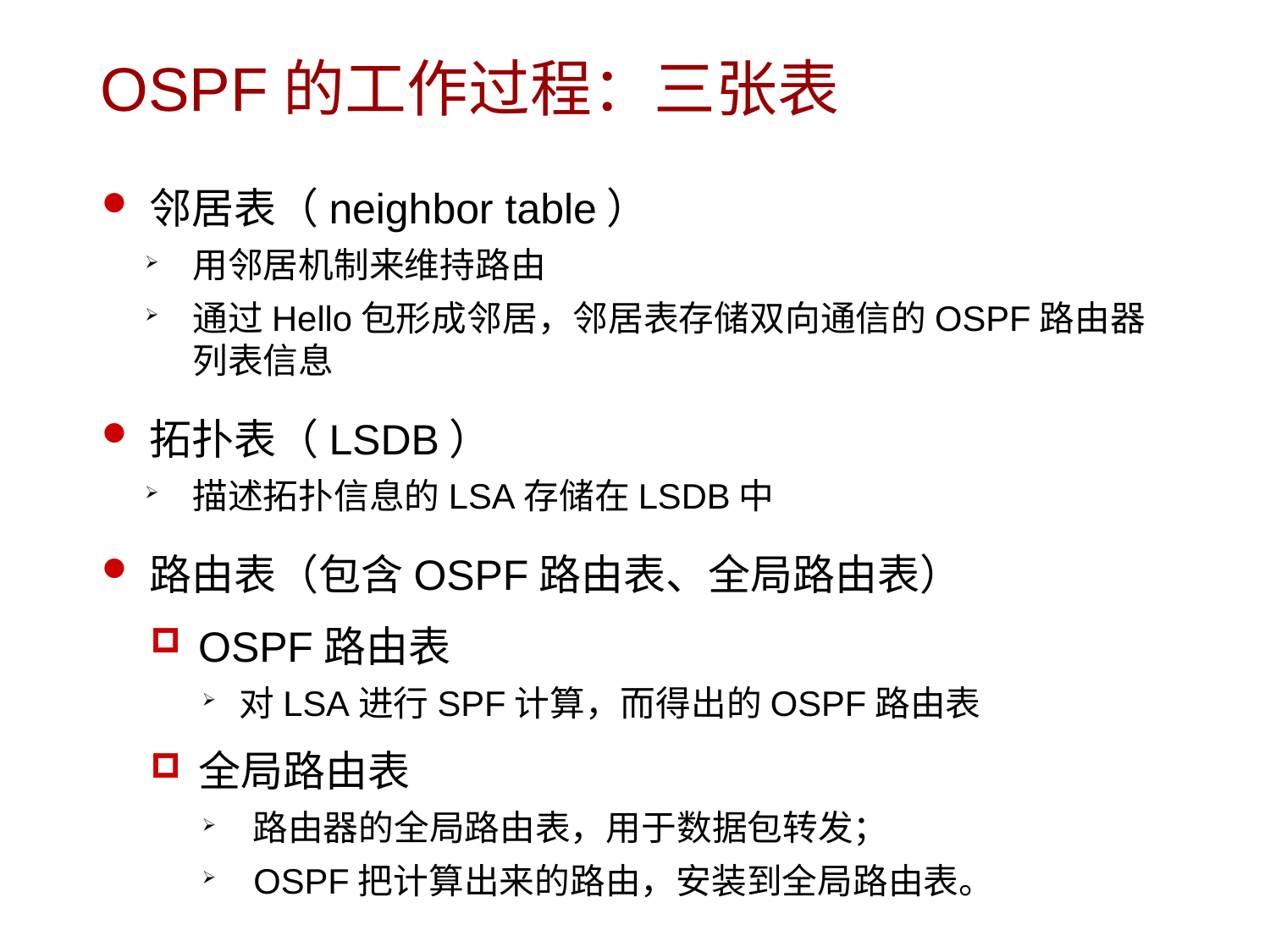

# OSPF的工作过程：三张表
邻居表（neighbor table）
用邻居机制来维持路由
通过Hello包形成邻居，邻居表存储双向通信的OSPF路由器列表信息
拓扑表（LSDB）
描述拓扑信息的LSA存储在LSDB中
路由表（包含OSPF路由表、全局路由表）
OSPF路由表
对LSA进行SPF计算，而得出的OSPF路由表
全局路由表
路由器的全局路由表，用于数据包转发；
OSPF把计算出来的路由，安装到全局路由表。